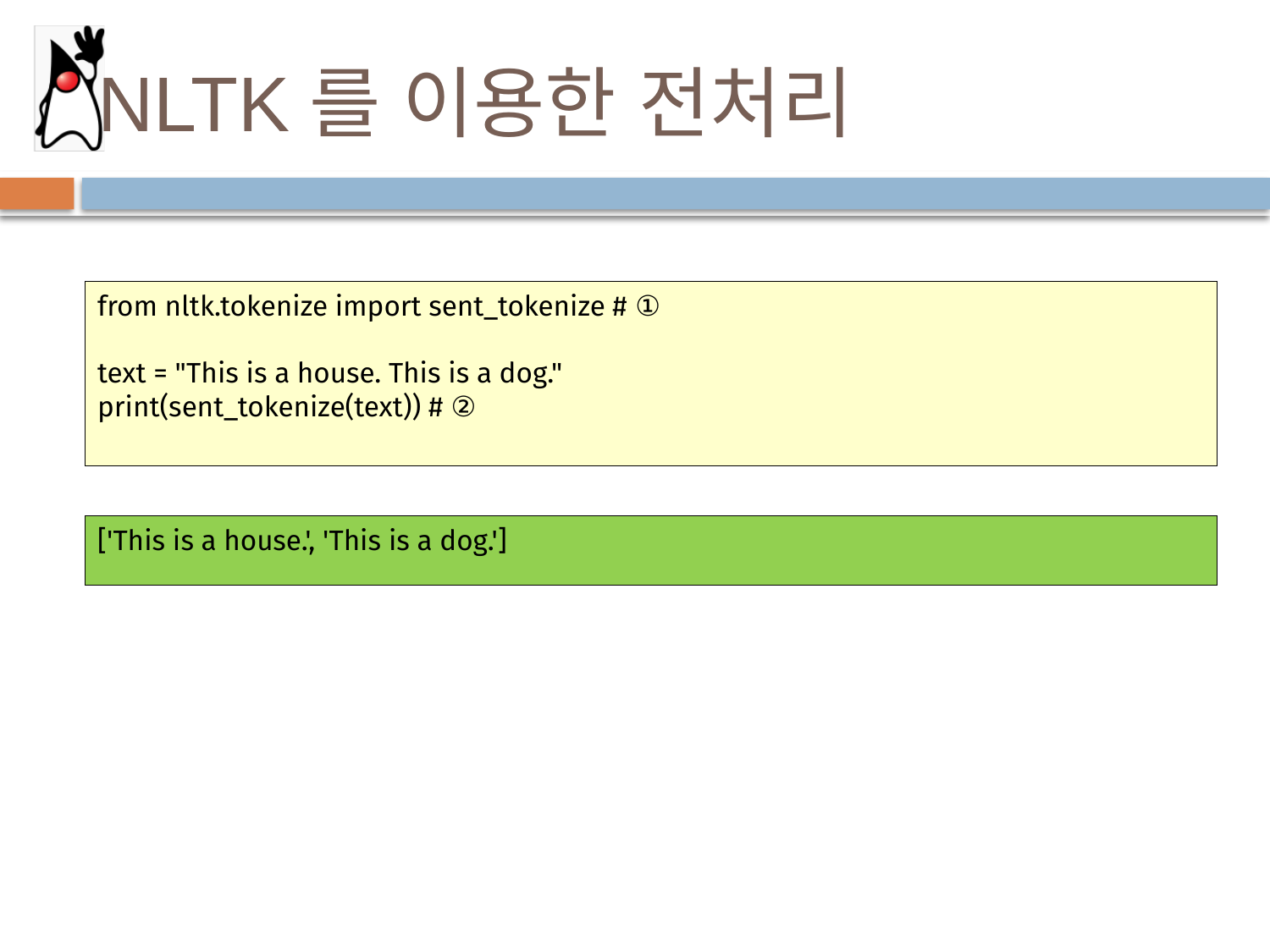

# NLTK를 이용한 전처리
from nltk.tokenize import sent_tokenize # ①

text = "This is a house. This is a dog."
print(sent_tokenize(text)) # ②
['This is a house.', 'This is a dog.']